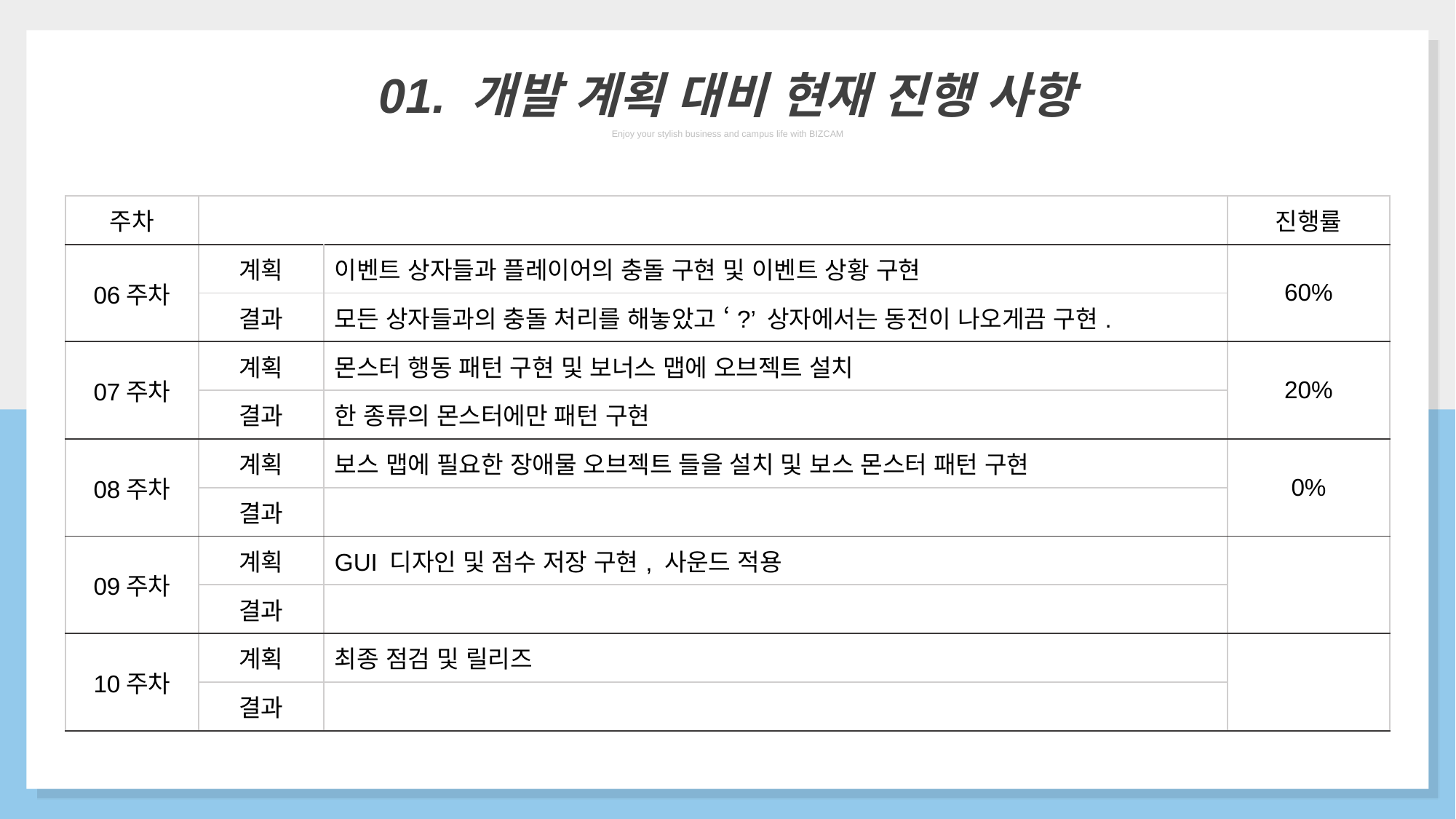

|  |
| --- |
01. 개발 계획 대비 현재 진행 사항
Enjoy your stylish business and campus life with BIZCAM
| 주차 |  |  | 진행률 |
| --- | --- | --- | --- |
| 06주차 | 계획 | 이벤트 상자들과 플레이어의 충돌 구현 및 이벤트 상황 구현 | 60% |
|  | 결과 | 모든 상자들과의 충돌 처리를 해놓았고 ‘?’ 상자에서는 동전이 나오게끔 구현. |  |
| 07주차 | 계획 | 몬스터 행동 패턴 구현 및 보너스 맵에 오브젝트 설치 | 20% |
|  | 결과 | 한 종류의 몬스터에만 패턴 구현 |  |
| 08주차 | 계획 | 보스 맵에 필요한 장애물 오브젝트 들을 설치 및 보스 몬스터 패턴 구현 | 0% |
|  | 결과 |  |  |
| 09주차 | 계획 | GUI 디자인 및 점수 저장 구현, 사운드 적용 |  |
|  | 결과 |  |  |
| 10주차 | 계획 | 최종 점검 및 릴리즈 |  |
|  | 결과 |  |  |